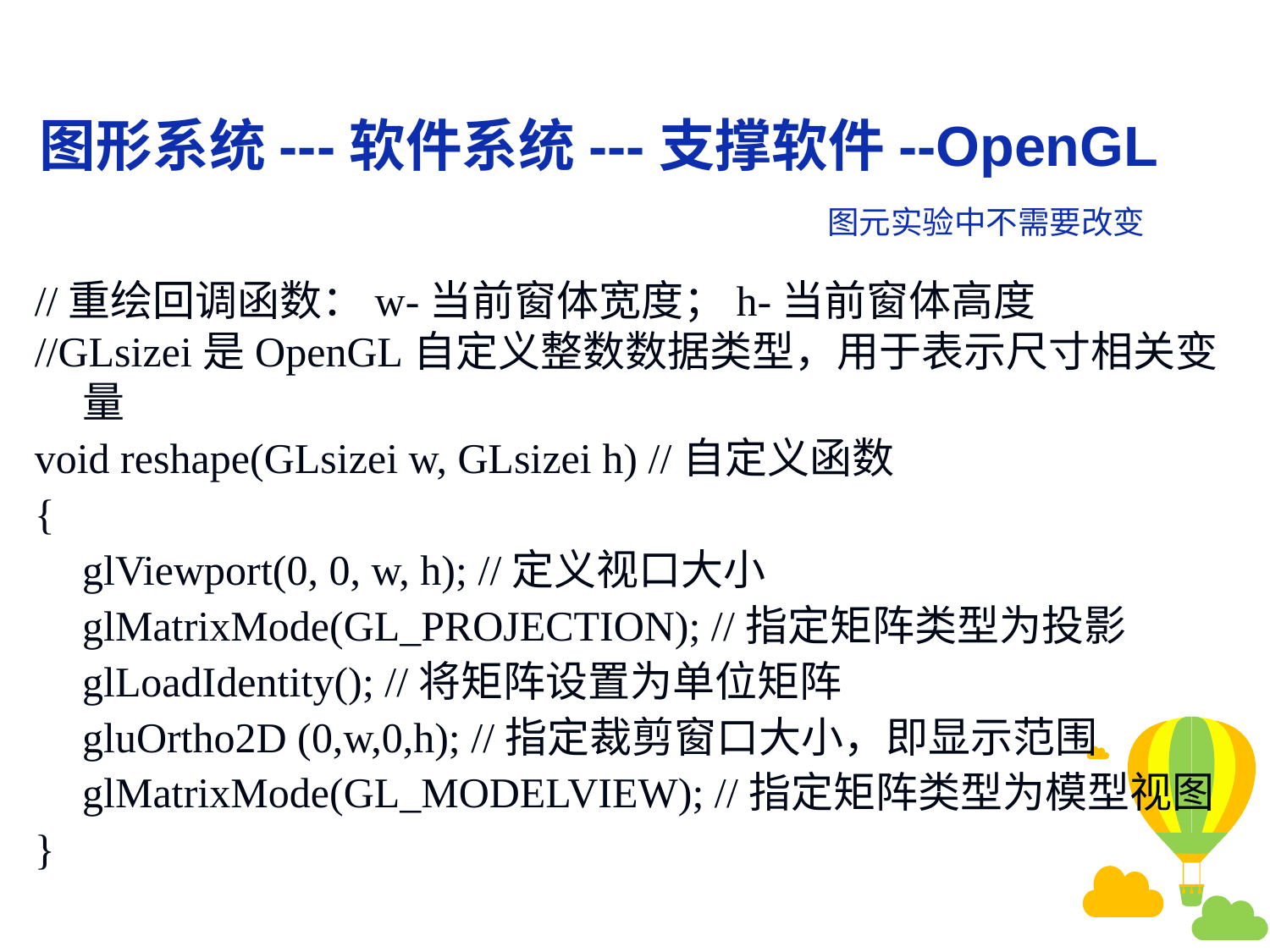

图形系统---软件系统---支撑软件--OpenGL
图元实验中不需要改变
//重绘回调函数：w-当前窗体宽度；h-当前窗体高度
//GLsizei是OpenGL自定义整数数据类型，用于表示尺寸相关变量
void reshape(GLsizei w, GLsizei h) //自定义函数
{
	glViewport(0, 0, w, h); //定义视口大小
	glMatrixMode(GL_PROJECTION); //指定矩阵类型为投影
	glLoadIdentity(); //将矩阵设置为单位矩阵
	gluOrtho2D (0,w,0,h); //指定裁剪窗口大小，即显示范围
	glMatrixMode(GL_MODELVIEW); //指定矩阵类型为模型视图
}